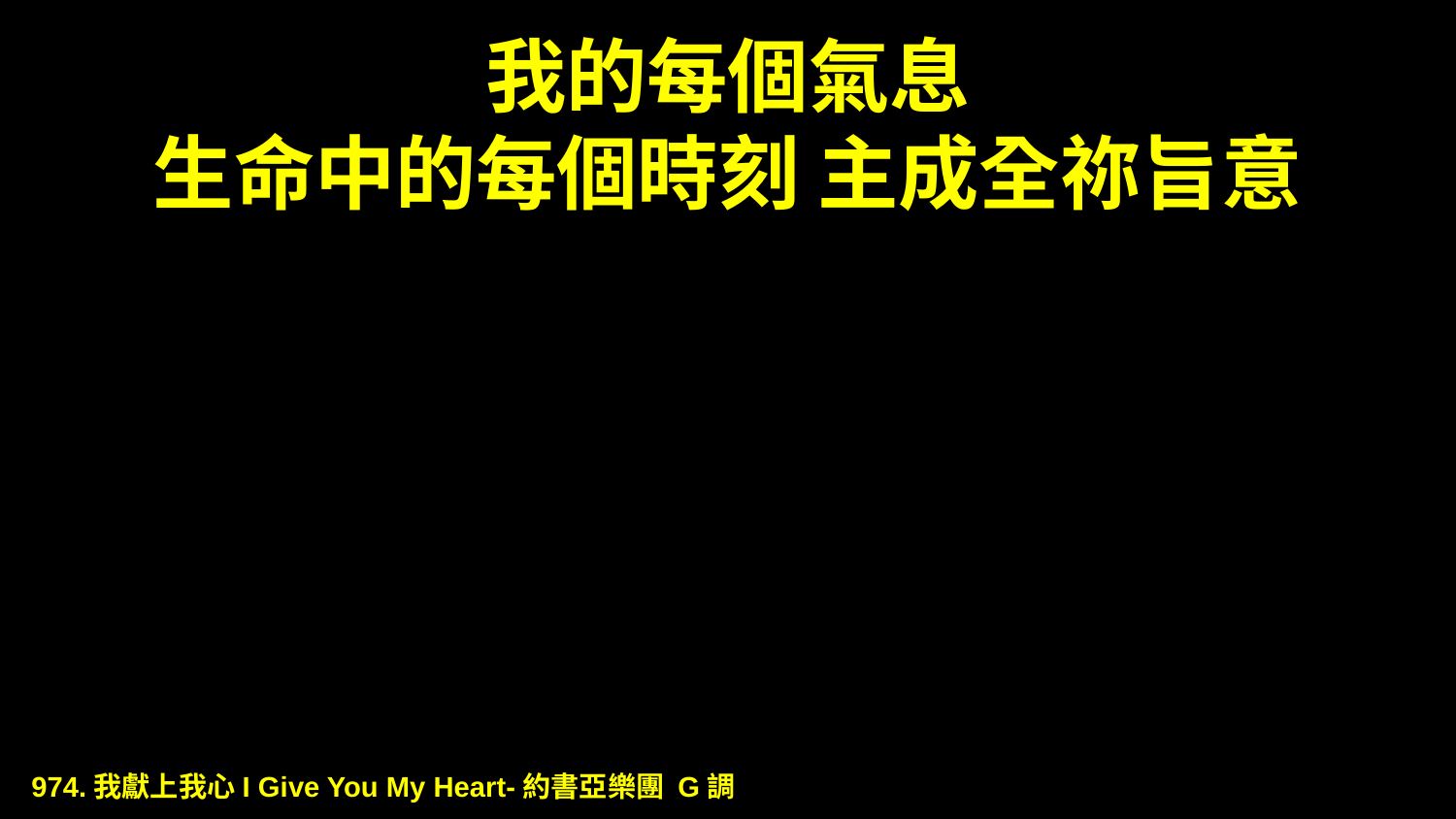

# 我的每個氣息 生命中的每個時刻 主成全祢旨意
974.我獻上我心I Give You My Heart-約書亞樂團 G調